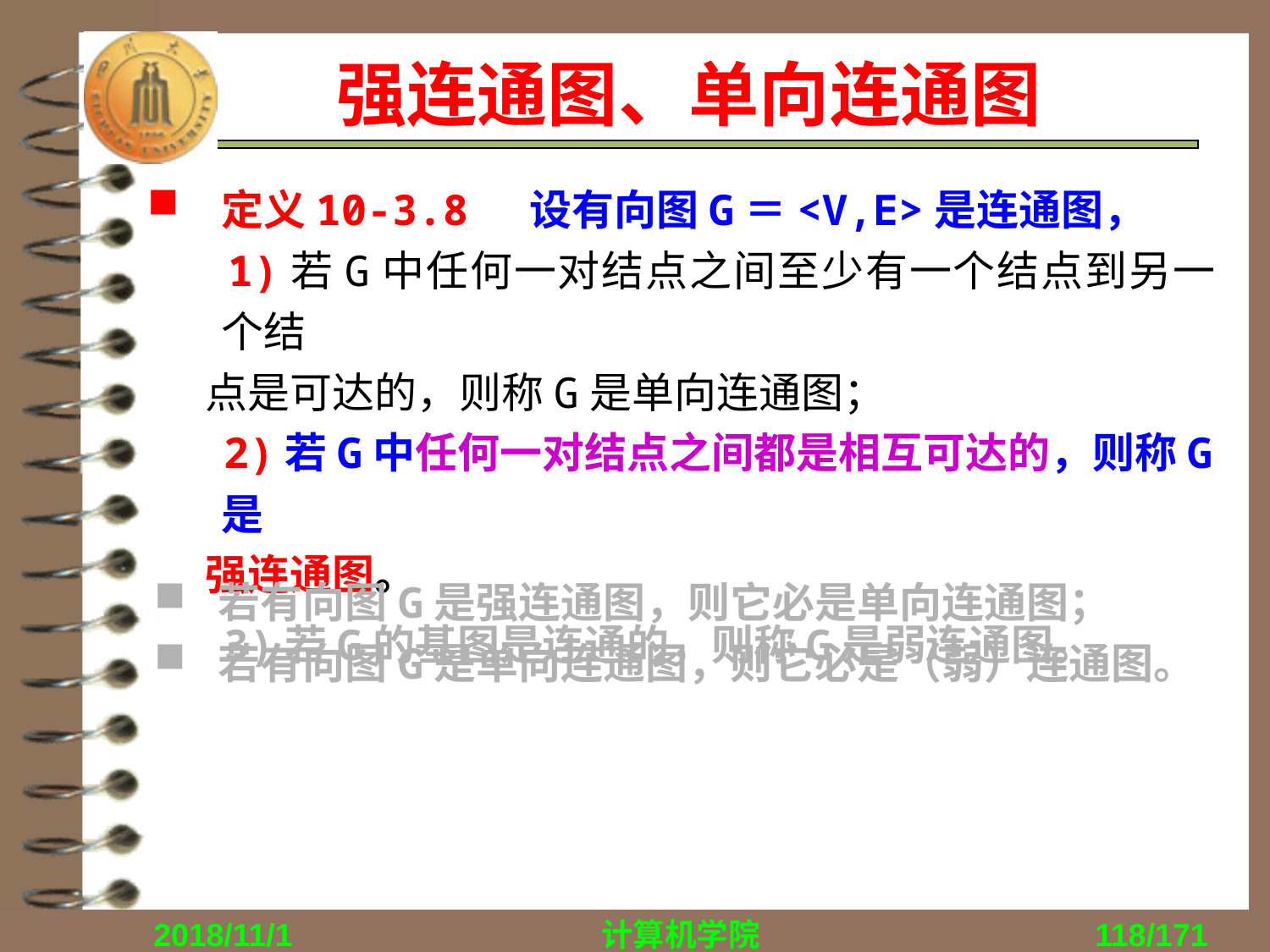

# 强连通图、单向连通图
定义10-3.8  设有向图G＝<V,E>是连通图，
   1)若G中任何一对结点之间至少有一个结点到另一个结
     点是可达的，则称G是单向连通图；
   2)若G中任何一对结点之间都是相互可达的，则称G是
     强连通图。
   3)若G的基图是连通的，则称G是弱连通图。
若有向图G是强连通图，则它必是单向连通图；
若有向图G是单向连通图，则它必是（弱）连通图。
2018/11/1
计算机学院
118/171